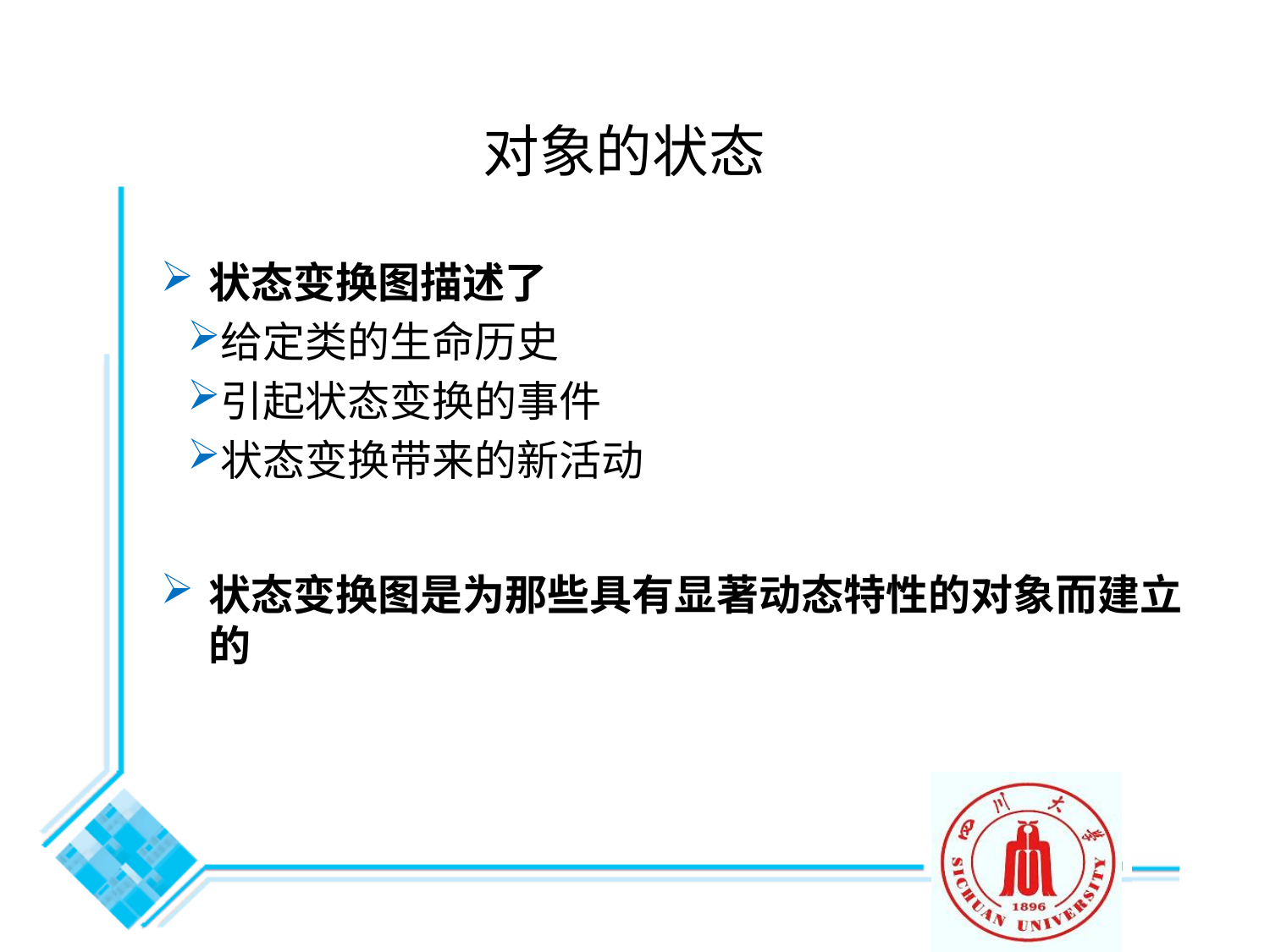

# 对象的状态

状态变换图描述了
给定类的生命历史
引起状态变换的事件
状态变换带来的新活动

状态变换图是为那些具有显著动态特性的对象而建立的